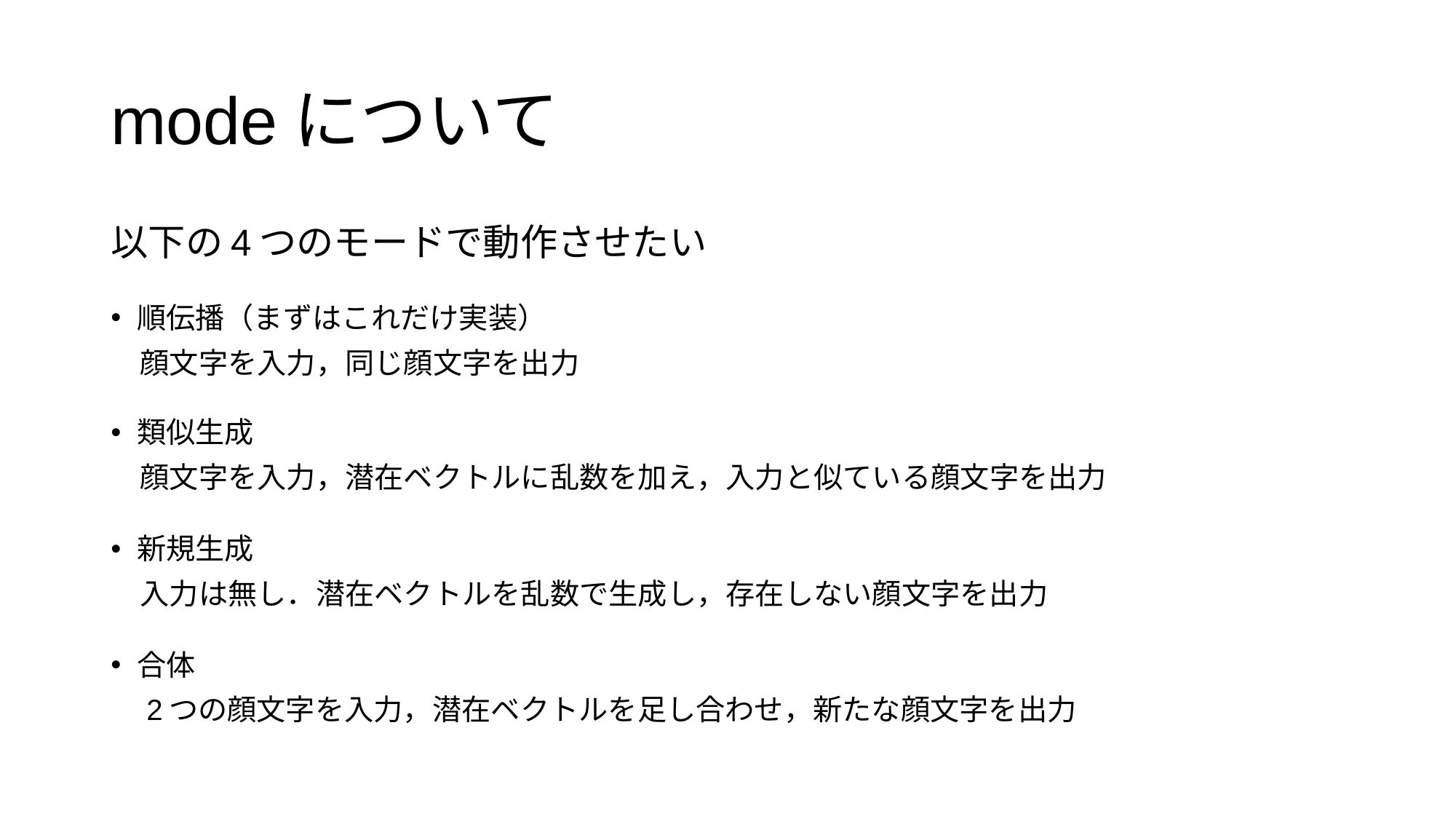

# modeについて
以下の4つのモードで動作させたい

順伝播（まずはこれだけ実装）
　顔文字を入力，同じ顔文字を出力

類似生成
　顔文字を入力，潜在ベクトルに乱数を加え，入力と似ている顔文字を出力

新規生成
　入力は無し．潜在ベクトルを乱数で生成し，存在しない顔文字を出力

合体
　2つの顔文字を入力，潜在ベクトルを足し合わせ，新たな顔文字を出力